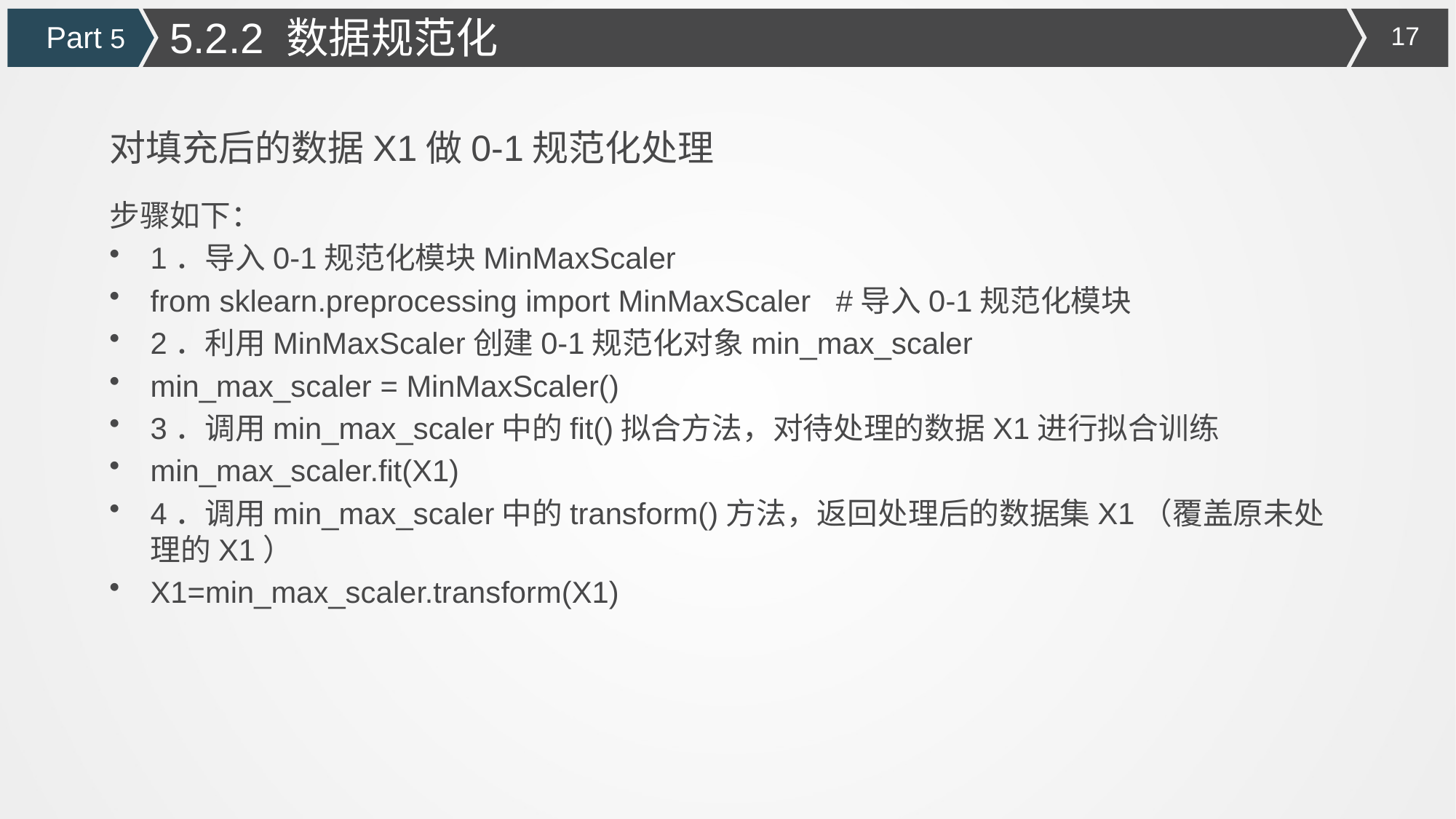

5.2.2 数据规范化
Part 5
# 对填充后的数据X1做0-1规范化处理
步骤如下：
1．导入0-1规范化模块MinMaxScaler
from sklearn.preprocessing import MinMaxScaler   #导入0-1规范化模块
2．利用MinMaxScaler创建0-1规范化对象min_max_scaler
min_max_scaler = MinMaxScaler()
3．调用min_max_scaler中的fit()拟合方法，对待处理的数据X1进行拟合训练
min_max_scaler.fit(X1)
4．调用min_max_scaler中的transform()方法，返回处理后的数据集X1（覆盖原未处理的X1）
X1=min_max_scaler.transform(X1)